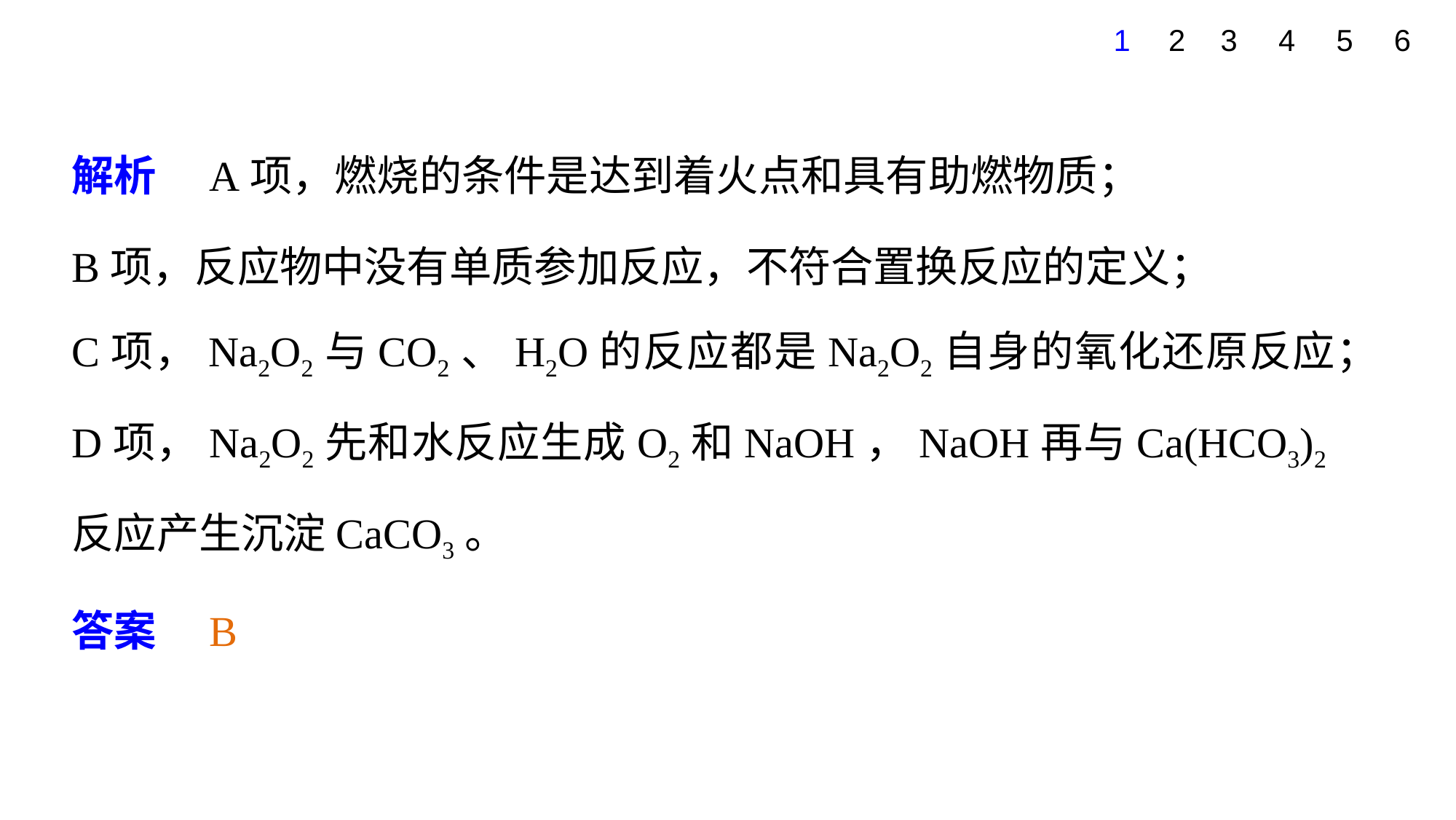

1
2
3
4
5
6
解析　A项，燃烧的条件是达到着火点和具有助燃物质；
B项，反应物中没有单质参加反应，不符合置换反应的定义；
C项，Na2O2与CO2、H2O的反应都是Na2O2自身的氧化还原反应；
D项，Na2O2先和水反应生成O2和NaOH，NaOH再与Ca(HCO3)2反应产生沉淀CaCO3。
答案　B